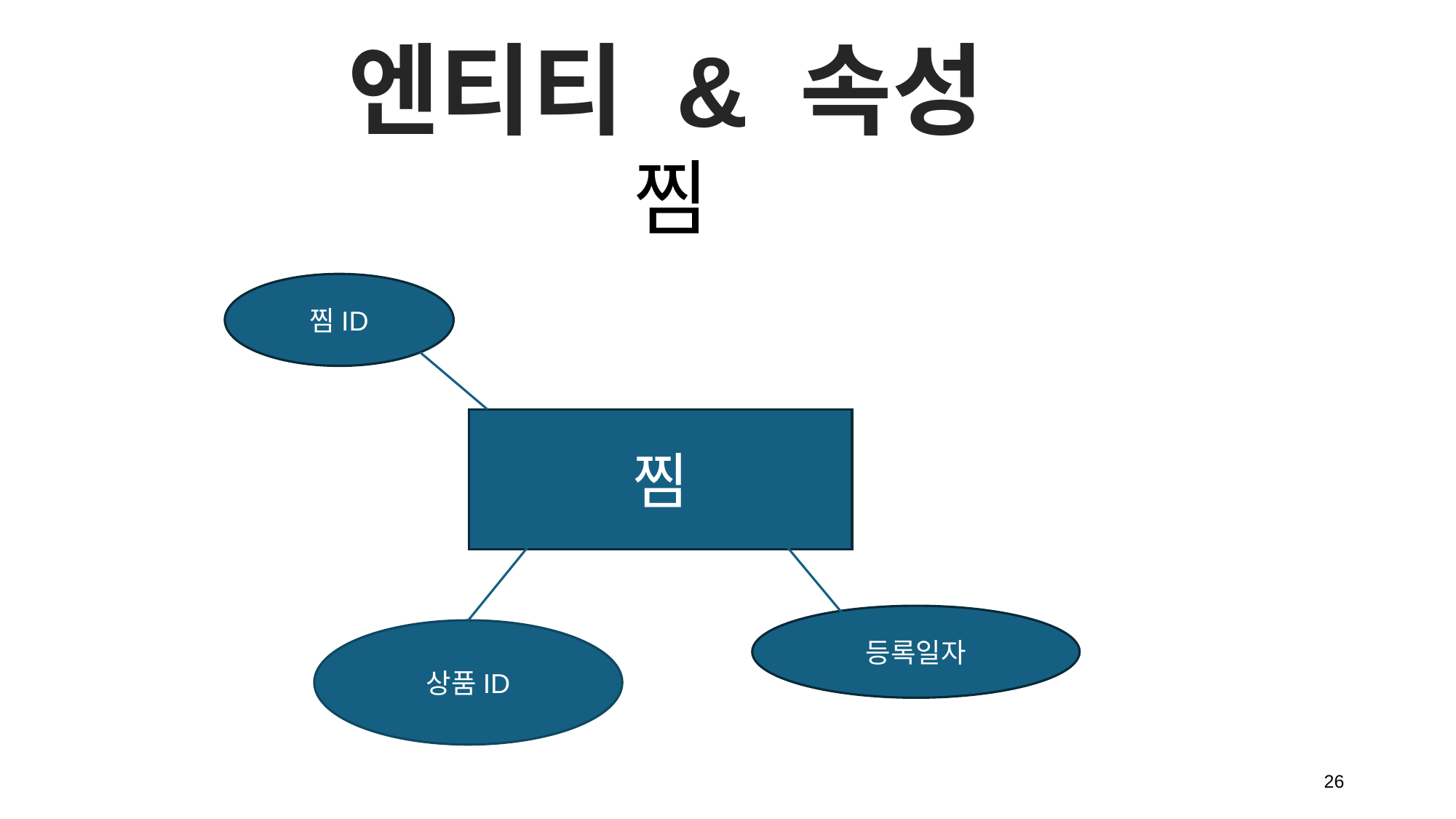

엔티티 & 속성
찜
찜ID
찜
등록일자
상품ID
26